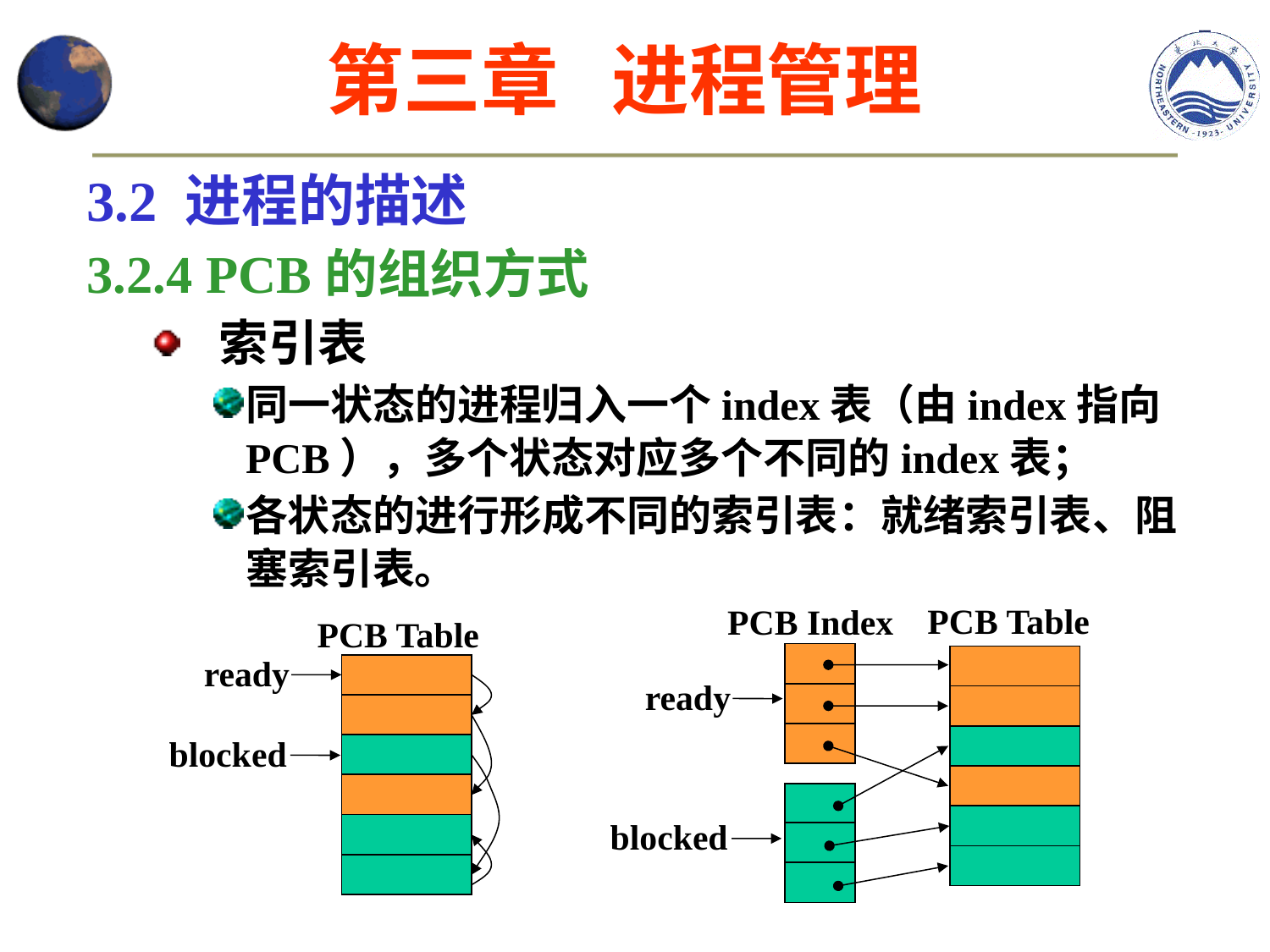

第三章   进程管理
3.2 进程的描述
3.2.4 PCB的组织方式
  索引表
同一状态的进程归入一个index表（由index指向PCB），多个状态对应多个不同的index表；
各状态的进行形成不同的索引表：就绪索引表、阻塞索引表。
PCB Table
PCB Index

ready

blocked

PCB Table
ready

blocked